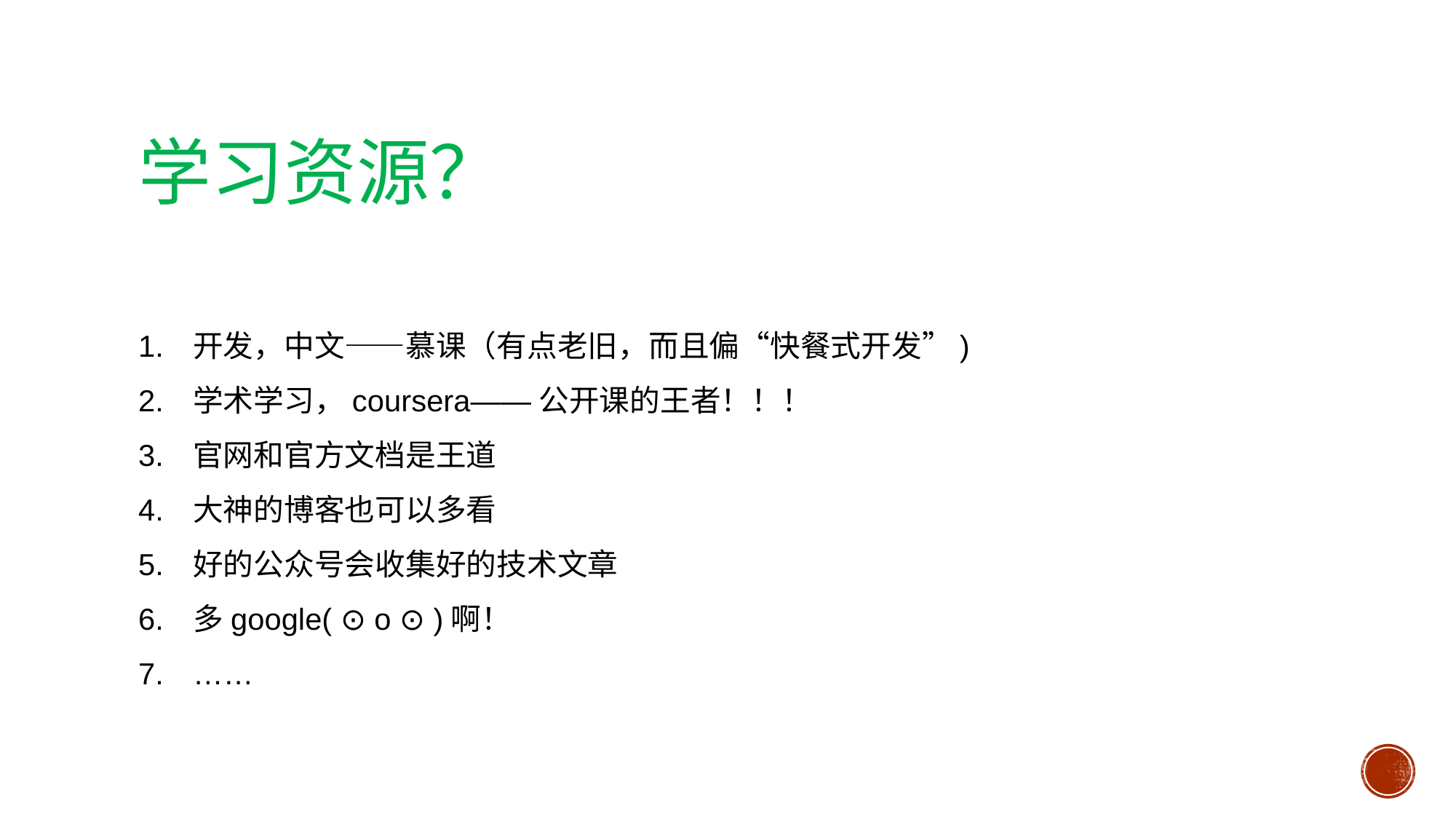

学习资源？
开发，中文——慕课（有点老旧，而且偏“快餐式开发”)
学术学习，coursera——公开课的王者！！！
官网和官方文档是王道
大神的博客也可以多看
好的公众号会收集好的技术文章
多google( ⊙ o ⊙ )啊！
……